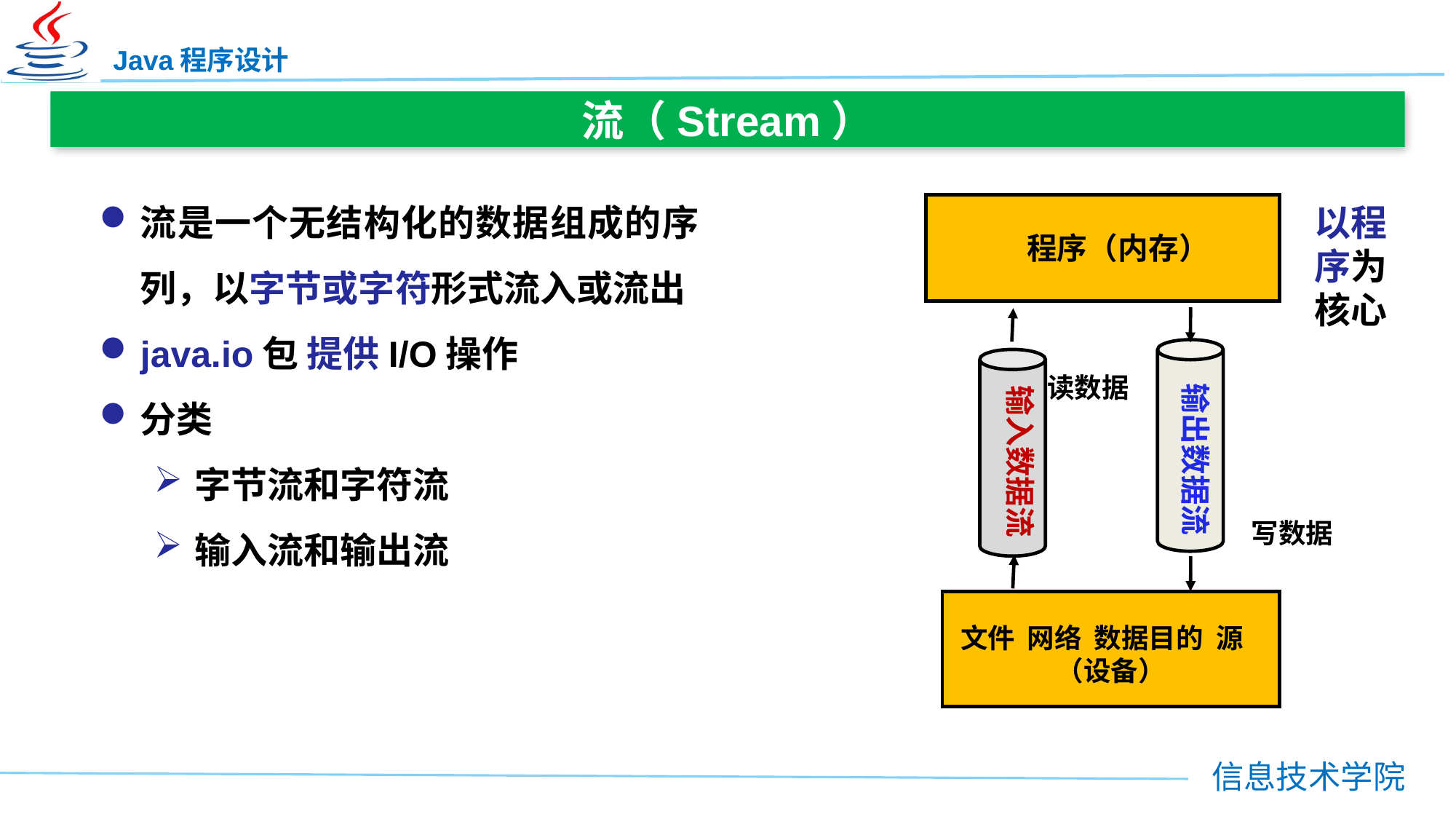

流（Stream）
流是一个无结构化的数据组成的序列，以字节或字符形式流入或流出
java.io包 提供I/O操作
分类
字节流和字符流
输入流和输出流

程序（内存）
文件  网络  数据目的  源
（设备）
以程序为核心
读数据
输出数据流
输入数据流
写数据